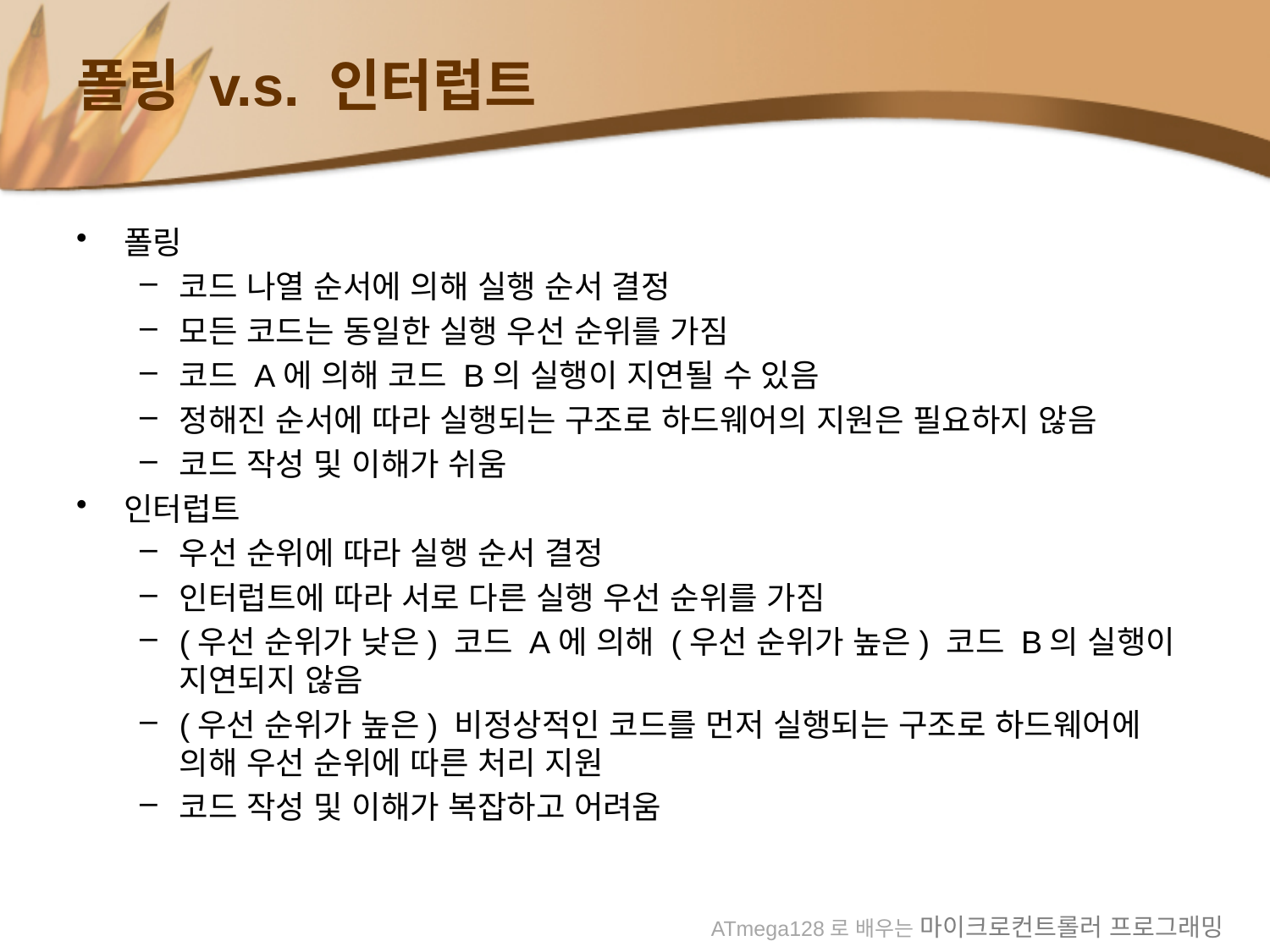

# 폴링 v.s. 인터럽트
폴링
코드 나열 순서에 의해 실행 순서 결정
모든 코드는 동일한 실행 우선 순위를 가짐
코드 A에 의해 코드 B의 실행이 지연될 수 있음
정해진 순서에 따라 실행되는 구조로 하드웨어의 지원은 필요하지 않음
코드 작성 및 이해가 쉬움
인터럽트
우선 순위에 따라 실행 순서 결정
인터럽트에 따라 서로 다른 실행 우선 순위를 가짐
(우선 순위가 낮은) 코드 A에 의해 (우선 순위가 높은) 코드 B의 실행이 지연되지 않음
(우선 순위가 높은) 비정상적인 코드를 먼저 실행되는 구조로 하드웨어에 의해 우선 순위에 따른 처리 지원
코드 작성 및 이해가 복잡하고 어려움